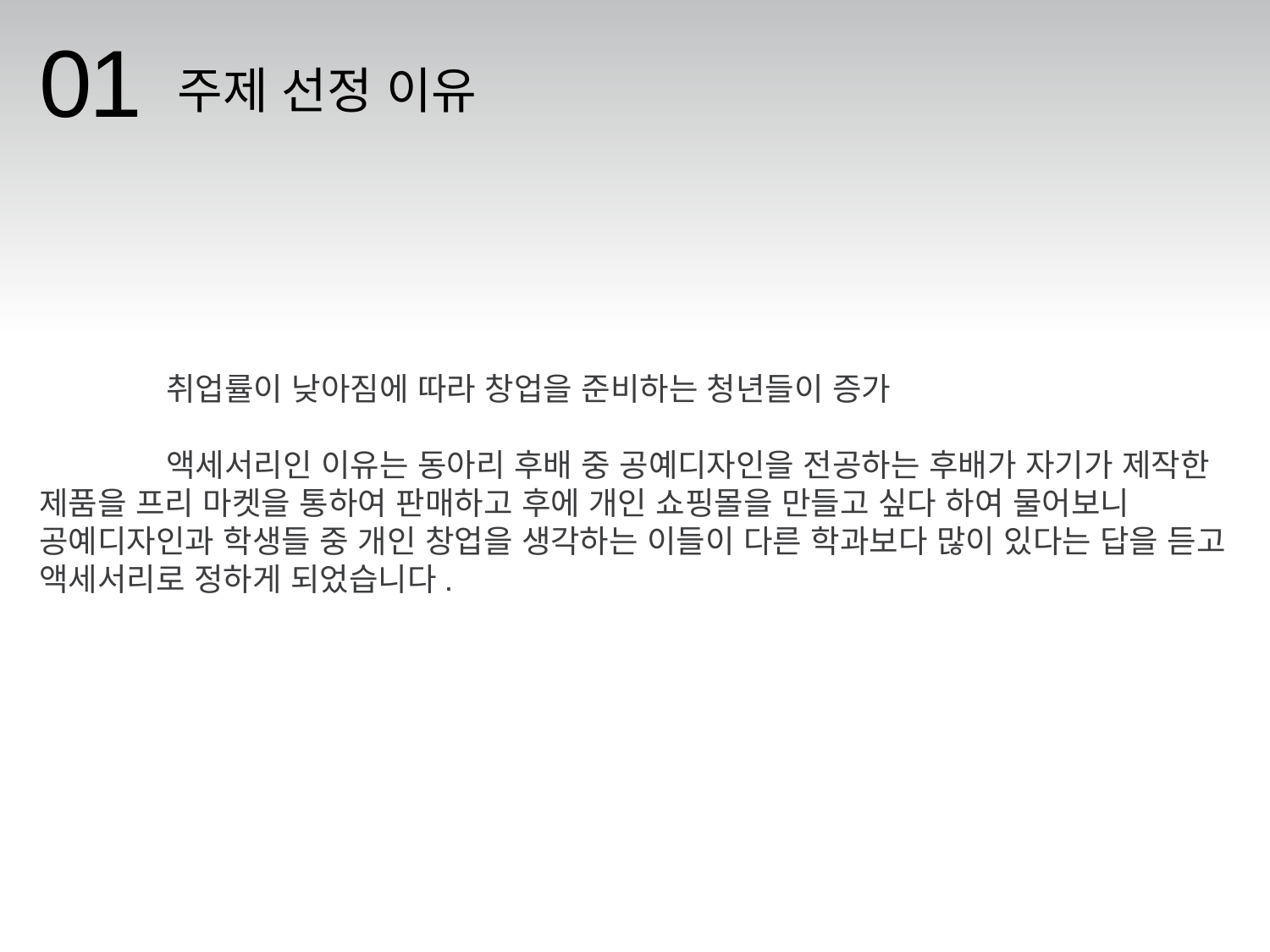

01
주제 선정 이유
	취업률이 낮아짐에 따라 창업을 준비하는 청년들이 증가

	액세서리인 이유는 동아리 후배 중 공예디자인을 전공하는 후배가 자기가 제작한 제품을 프리 마켓을 통하여 판매하고 후에 개인 쇼핑몰을 만들고 싶다 하여 물어보니 공예디자인과 학생들 중 개인 창업을 생각하는 이들이 다른 학과보다 많이 있다는 답을 듣고 액세서리로 정하게 되었습니다.